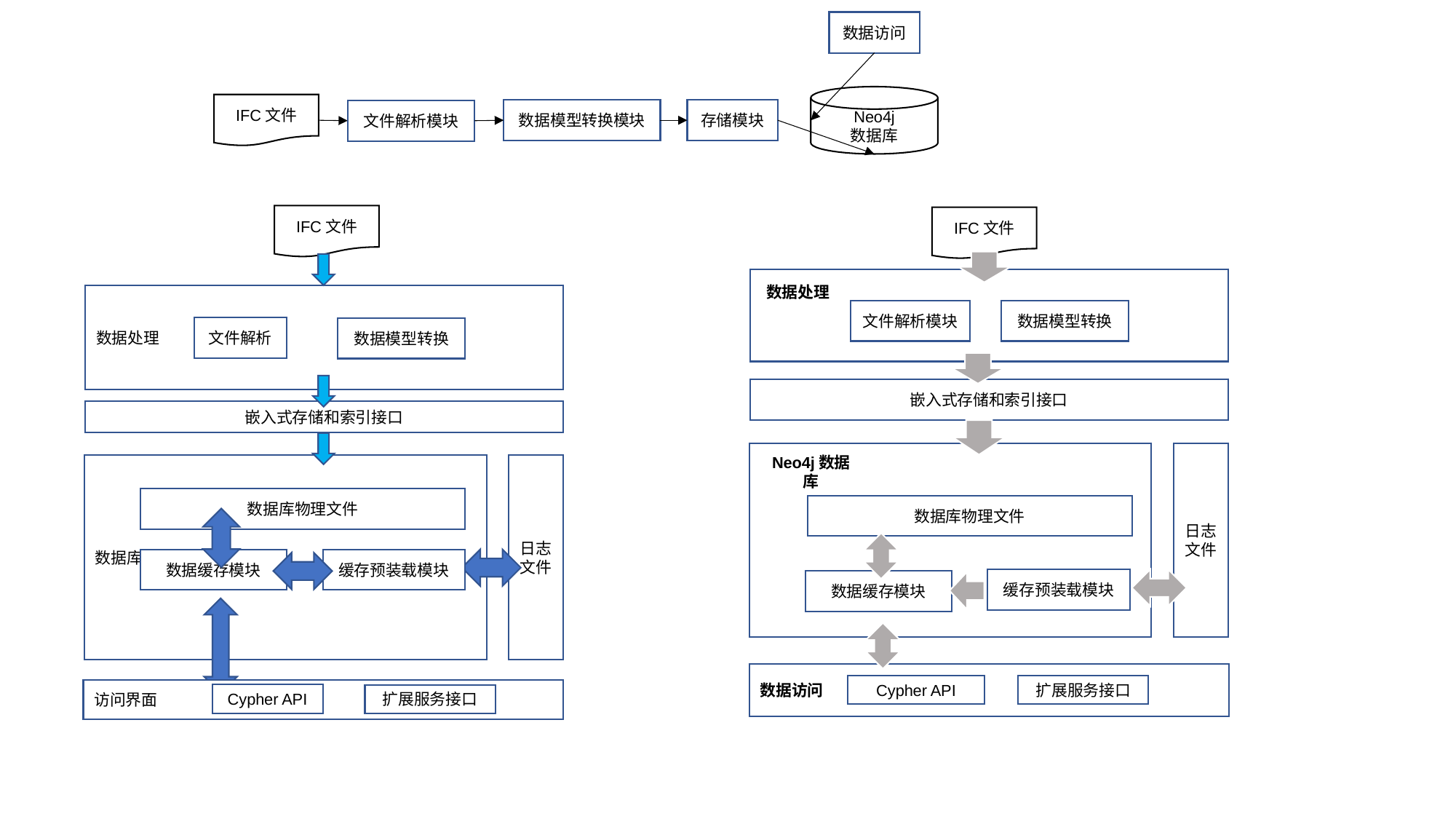

数据访问
Neo4j
数据库
IFC文件
数据模型转换模块
存储模块
文件解析模块
IFC文件
IFC文件

数据处理
数据处理
数据模型转换
文件解析模块
文件解析
数据模型转换

嵌入式存储和索引接口
嵌入式存储和索引接口

日志文件

Neo4j数据库
数据库
日志文件
数据库物理文件
数据库物理文件

缓存预装载模块
数据缓存模块

缓存预装载模块
数据缓存模块

数据访问
扩展服务接口
Cypher API
访问界面
Cypher API
扩展服务接口